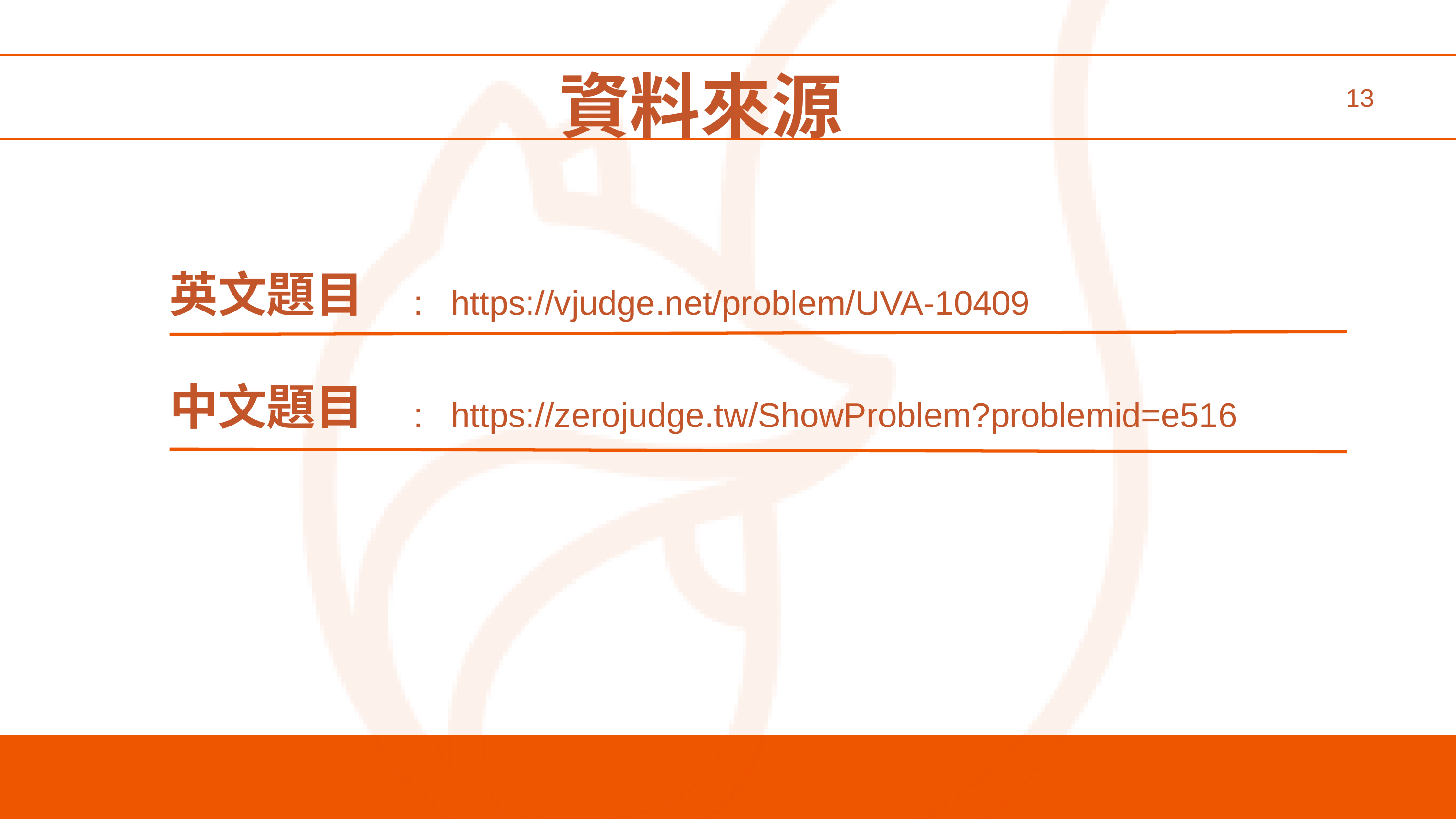

資料來源

13
英文題目
:
https://vjudge.net/problem/UVA-10409

中文題目
:
https://zerojudge.tw/ShowProblem?problemid=e516